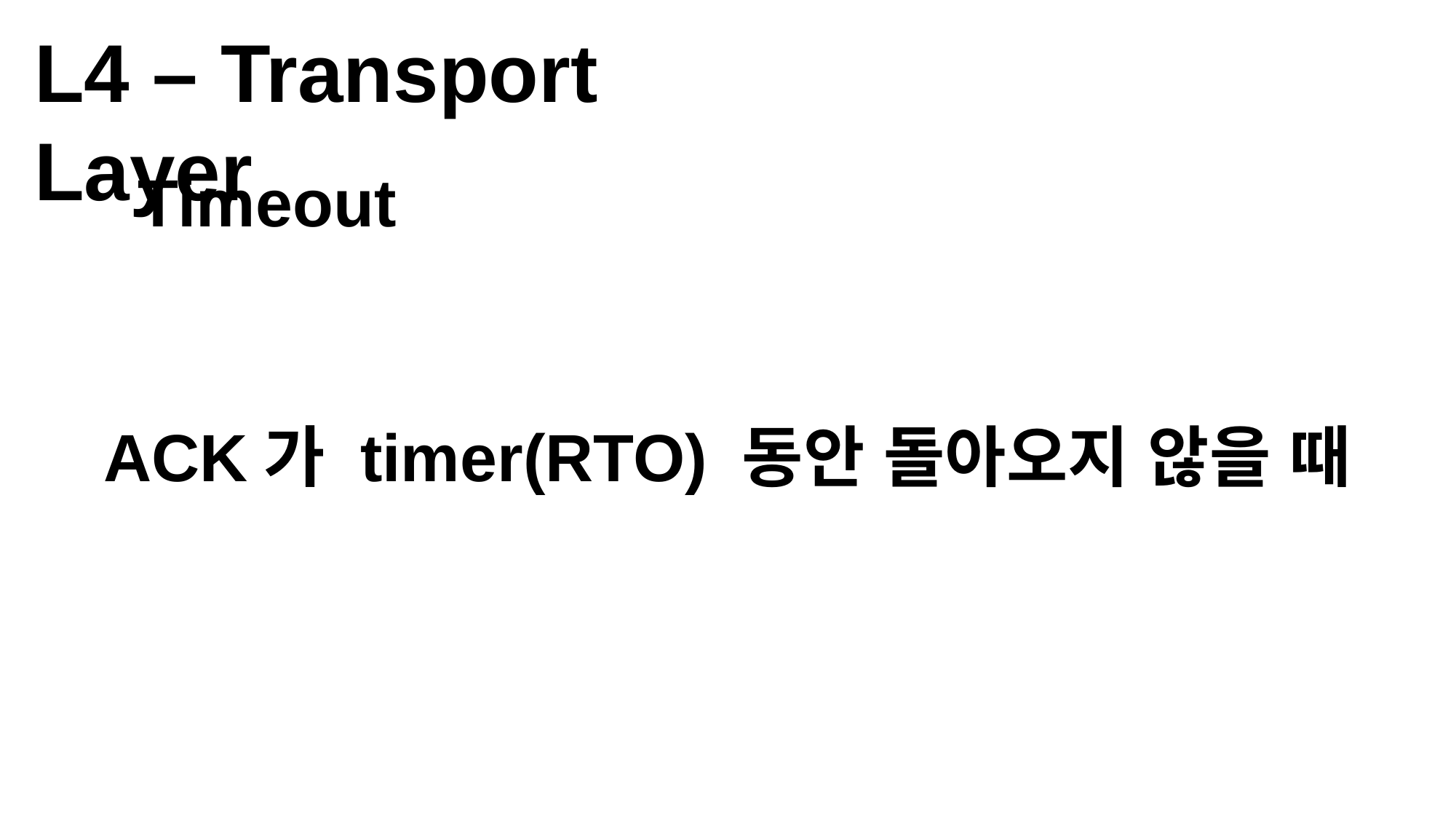

L4 – Transport Layer
Timeout
ACK가 timer(RTO) 동안 돌아오지 않을 때